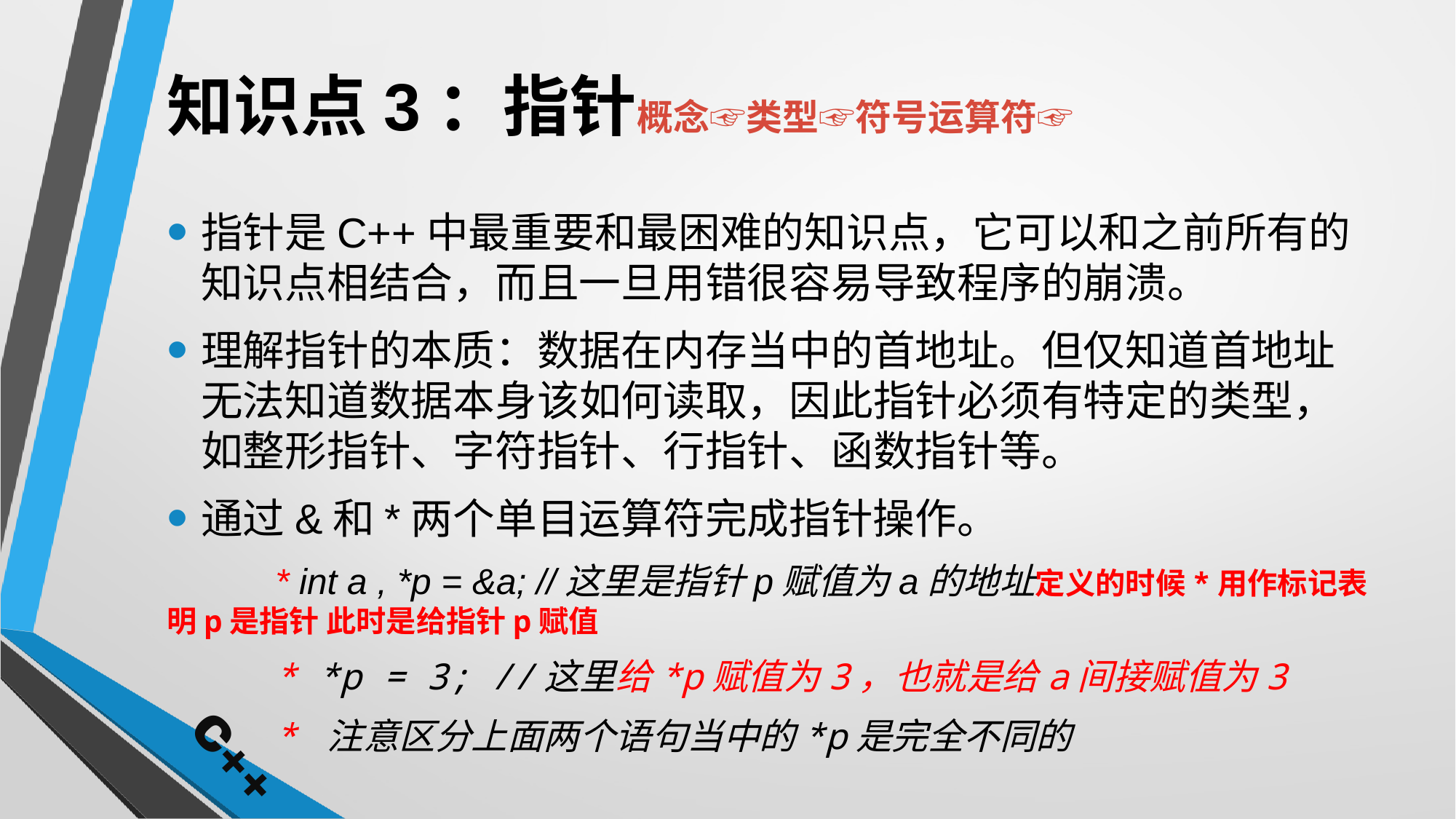

# 知识点3：指针概念☞类型☞符号运算符☞
指针是C++中最重要和最困难的知识点，它可以和之前所有的知识点相结合，而且一旦用错很容易导致程序的崩溃。
理解指针的本质：数据在内存当中的首地址。但仅知道首地址无法知道数据本身该如何读取，因此指针必须有特定的类型，如整形指针、字符指针、行指针、函数指针等。
通过&和*两个单目运算符完成指针操作。
	* int a , *p = &a; //这里是指针p赋值为a的地址定义的时候*用作标记表明p是指针 此时是给指针p赋值
	* *p = 3; //这里给*p赋值为3，也就是给a间接赋值为3
	* 注意区分上面两个语句当中的*p是完全不同的